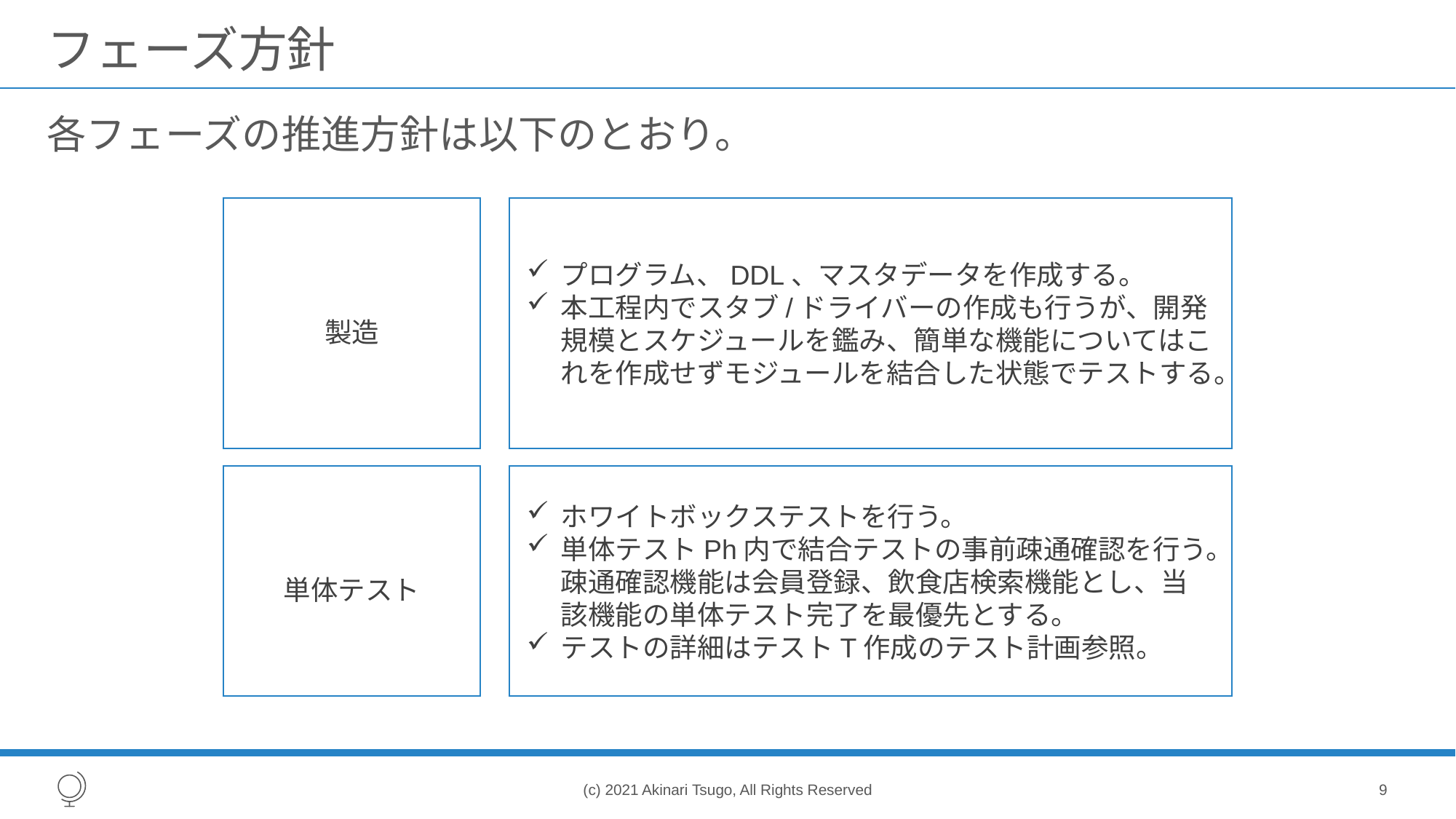

# フェーズ方針
各フェーズの推進方針は以下のとおり。
製造
プログラム、DDL、マスタデータを作成する。
本工程内でスタブ/ドライバーの作成も行うが、開発規模とスケジュールを鑑み、簡単な機能についてはこれを作成せずモジュールを結合した状態でテストする。
単体テスト
ホワイトボックステストを行う。
単体テストPh内で結合テストの事前疎通確認を行う。疎通確認機能は会員登録、飲食店検索機能とし、当該機能の単体テスト完了を最優先とする。
テストの詳細はテストT作成のテスト計画参照。